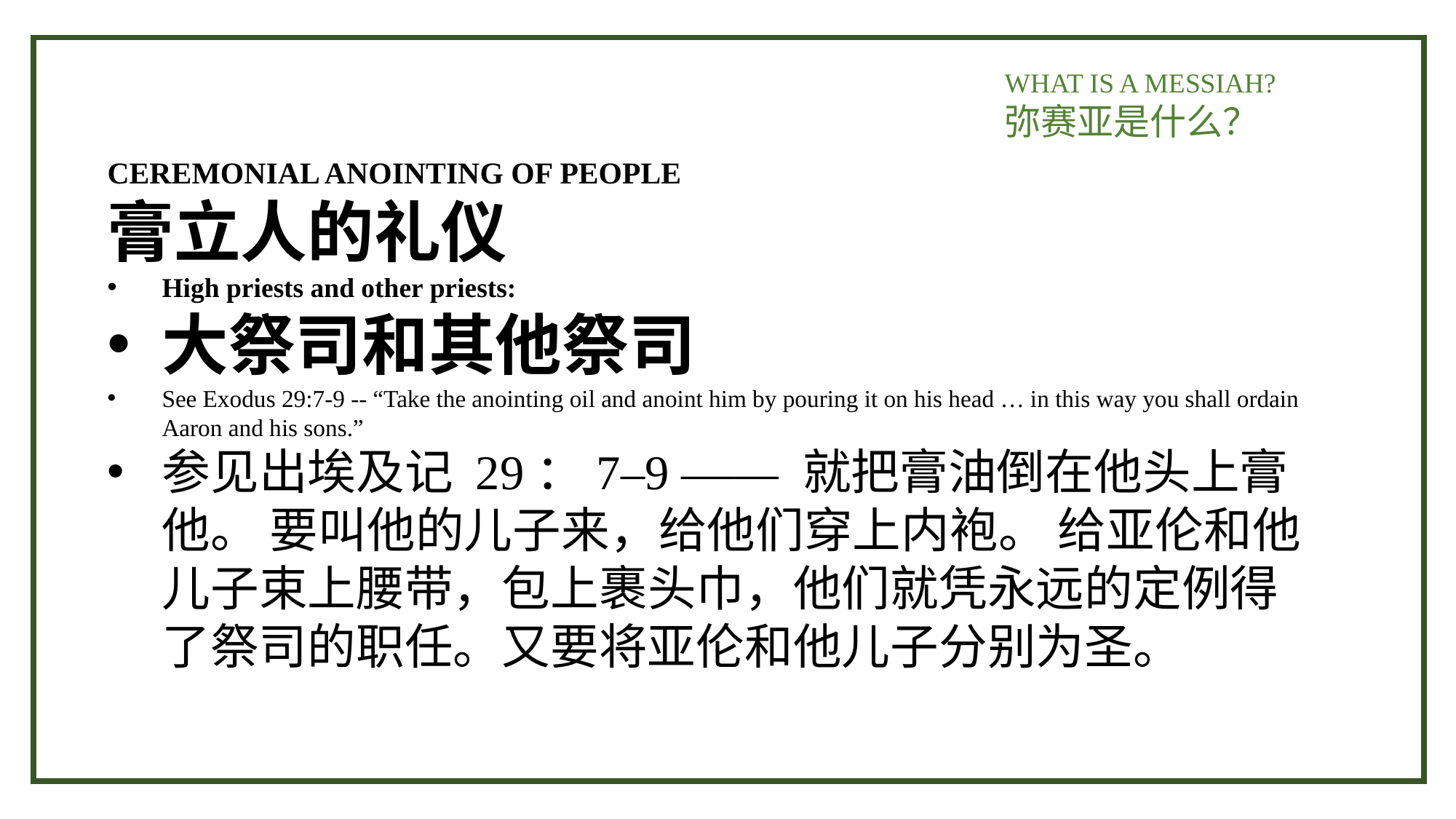

WHAT IS A MESSIAH?
弥赛亚是什么？
CEREMONIAL ANOINTING OF PEOPLE
膏立人的礼仪
High priests and other priests:
大祭司和其他祭司
See Exodus 29:7-9 -- “Take the anointing oil and anoint him by pouring it on his head … in this way you shall ordain Aaron and his sons.”
参见出埃及记 29：7–9 —— 就把膏油倒在他头上膏他。 要叫他的儿子来，给他们穿上内袍。 给亚伦和他儿子束上腰带，包上裹头巾，他们就凭永远的定例得了祭司的职任。又要将亚伦和他儿子分别为圣。